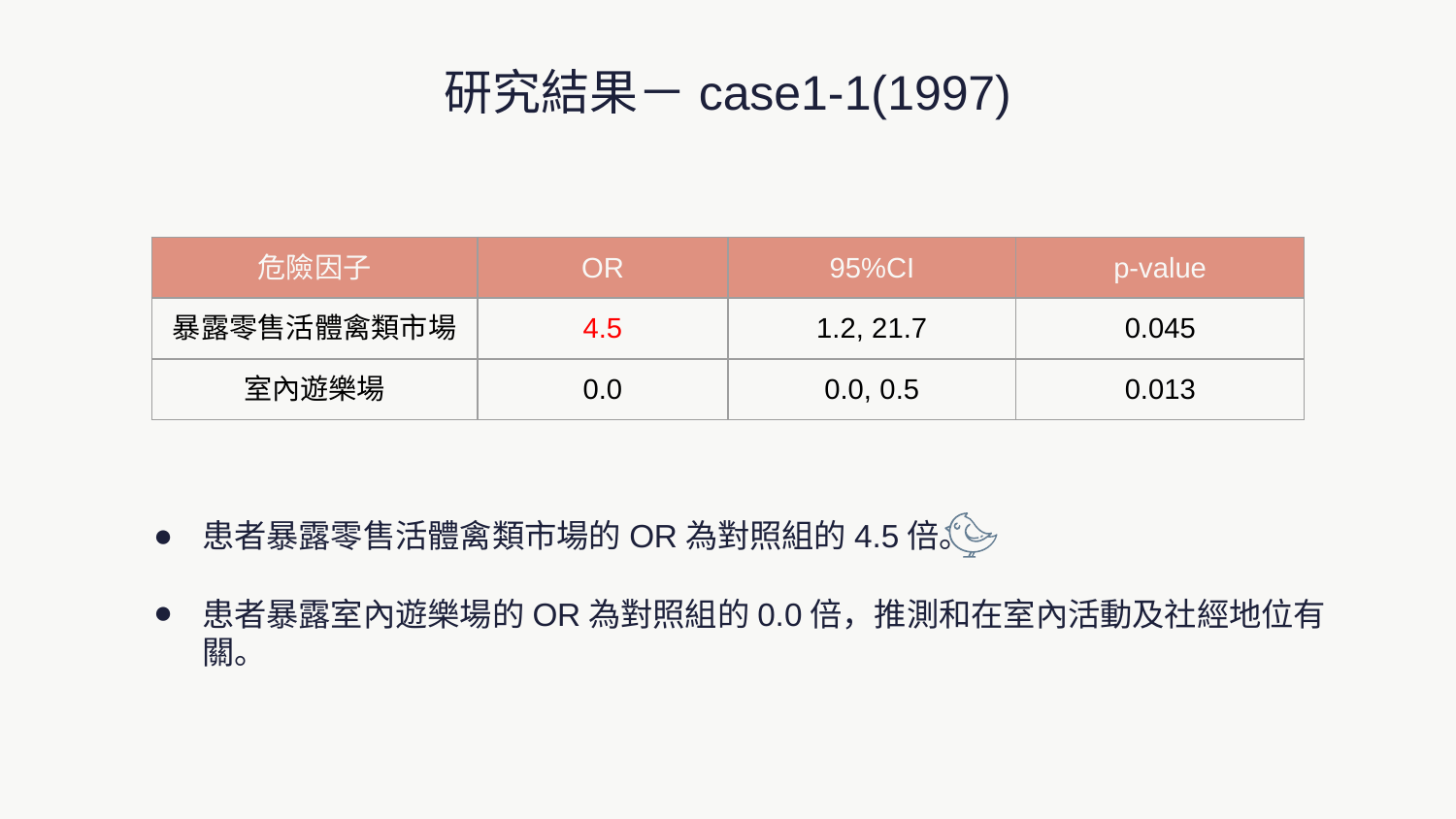

# 研究結果－case1-1(1997)
| 危險因子 | OR | 95%CI | p-value |
| --- | --- | --- | --- |
| 暴露零售活體禽類市場 | 4.5 | 1.2, 21.7 | 0.045 |
| 室內遊樂場 | 0.0 | 0.0, 0.5 | 0.013 |
患者暴露零售活體禽類市場的OR為對照組的4.5倍。

患者暴露室內遊樂場的OR為對照組的0.0倍，推測和在室內活動及社經地位有關。